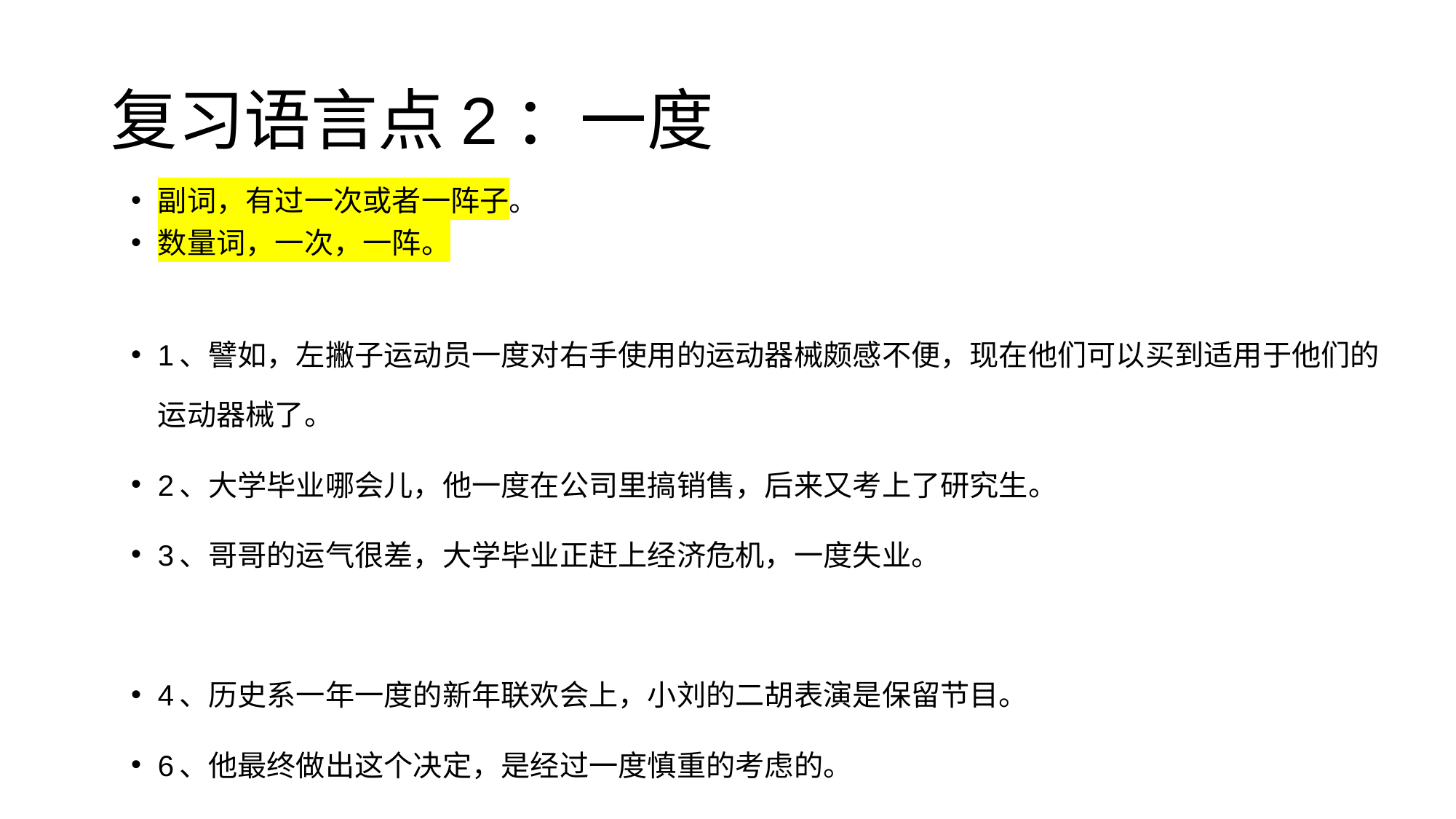

# 复习语言点2：一度
副词，有过一次或者一阵子。
数量词，一次，一阵。

1、譬如，左撇子运动员一度对右手使用的运动器械颇感不便，现在他们可以买到适用于他们的运动器械了。
2、大学毕业哪会儿，他一度在公司里搞销售，后来又考上了研究生。
3、哥哥的运气很差，大学毕业正赶上经济危机，一度失业。

4、历史系一年一度的新年联欢会上，小刘的二胡表演是保留节目。
6、他最终做出这个决定，是经过一度慎重的考虑的。